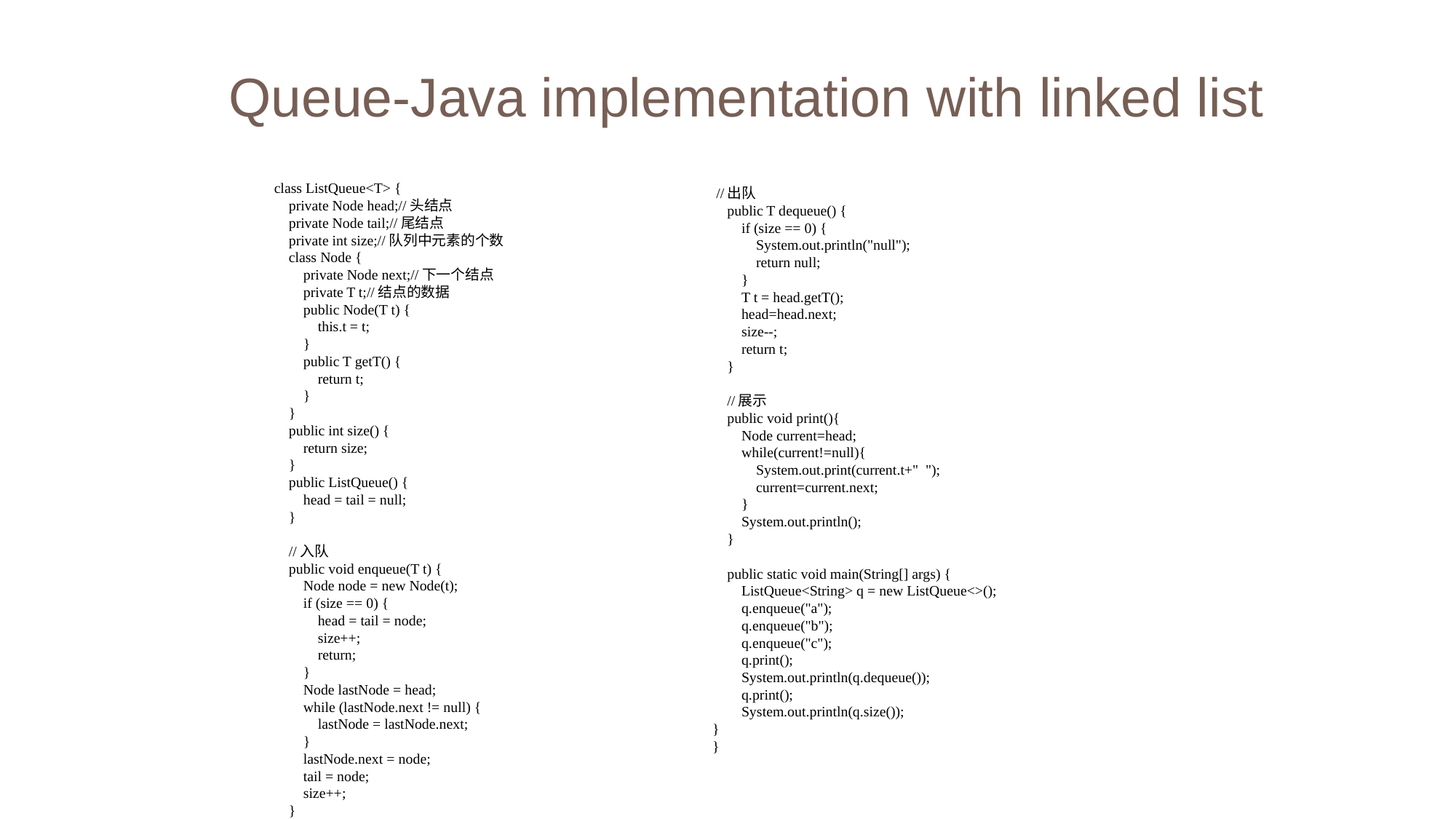

Queue-Java implementation with linked list
8
class ListQueue<T> {
    private Node head;//头结点
    private Node tail;//尾结点
    private int size;//队列中元素的个数
    class Node {
        private Node next;//下一个结点
        private T t;//结点的数据
        public Node(T t) {
            this.t = t;
        }
        public T getT() {
            return t;
        }
    }
    public int size() {
        return size;
    }
    public ListQueue() {
        head = tail = null;
    }

    //入队
    public void enqueue(T t) {
        Node node = new Node(t);
        if (size == 0) {
            head = tail = node;
            size++;
            return;
        }
        Node lastNode = head;
        while (lastNode.next != null) {
            lastNode = lastNode.next;
        }
        lastNode.next = node;
        tail = node;
        size++;
    }
 //出队
    public T dequeue() {
        if (size == 0) {
            System.out.println("null");
            return null;
        }
        T t = head.getT();
        head=head.next;
        size--;
        return t;
    }

    //展示
    public void print(){
        Node current=head;
        while(current!=null){
            System.out.print(current.t+"  ");
            current=current.next;
        }
        System.out.println();
    }

    public static void main(String[] args) {
        ListQueue<String> q = new ListQueue<>();
        q.enqueue("a");
        q.enqueue("b");
        q.enqueue("c");
        q.print();
        System.out.println(q.dequeue());
        q.print();
        System.out.println(q.size());
}
}